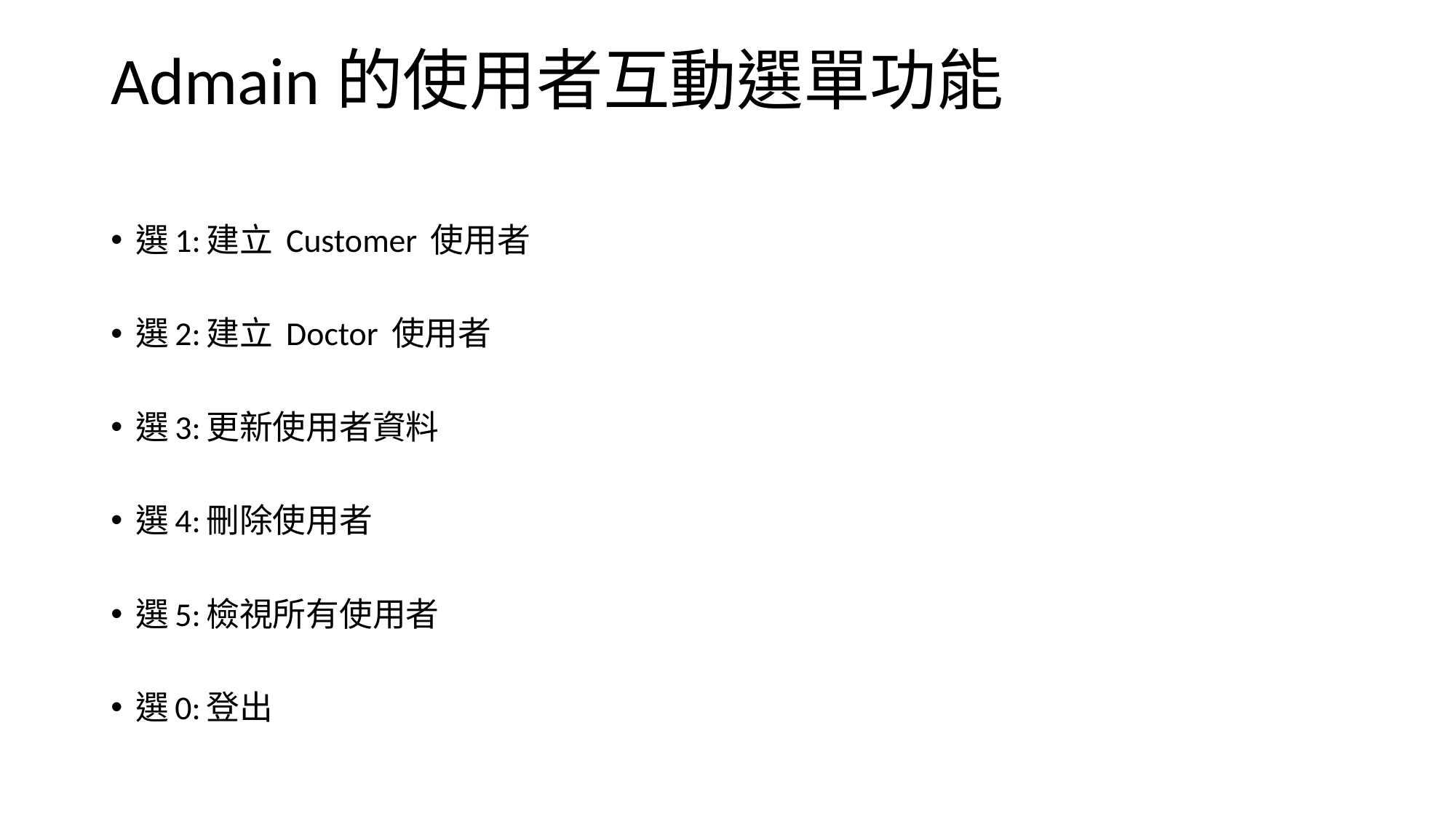

# Admain的使用者互動選單功能
選1:建立 Customer 使用者

選2:建立 Doctor 使用者

選3:更新使用者資料

選4:刪除使用者

選5:檢視所有使用者

選0:登出